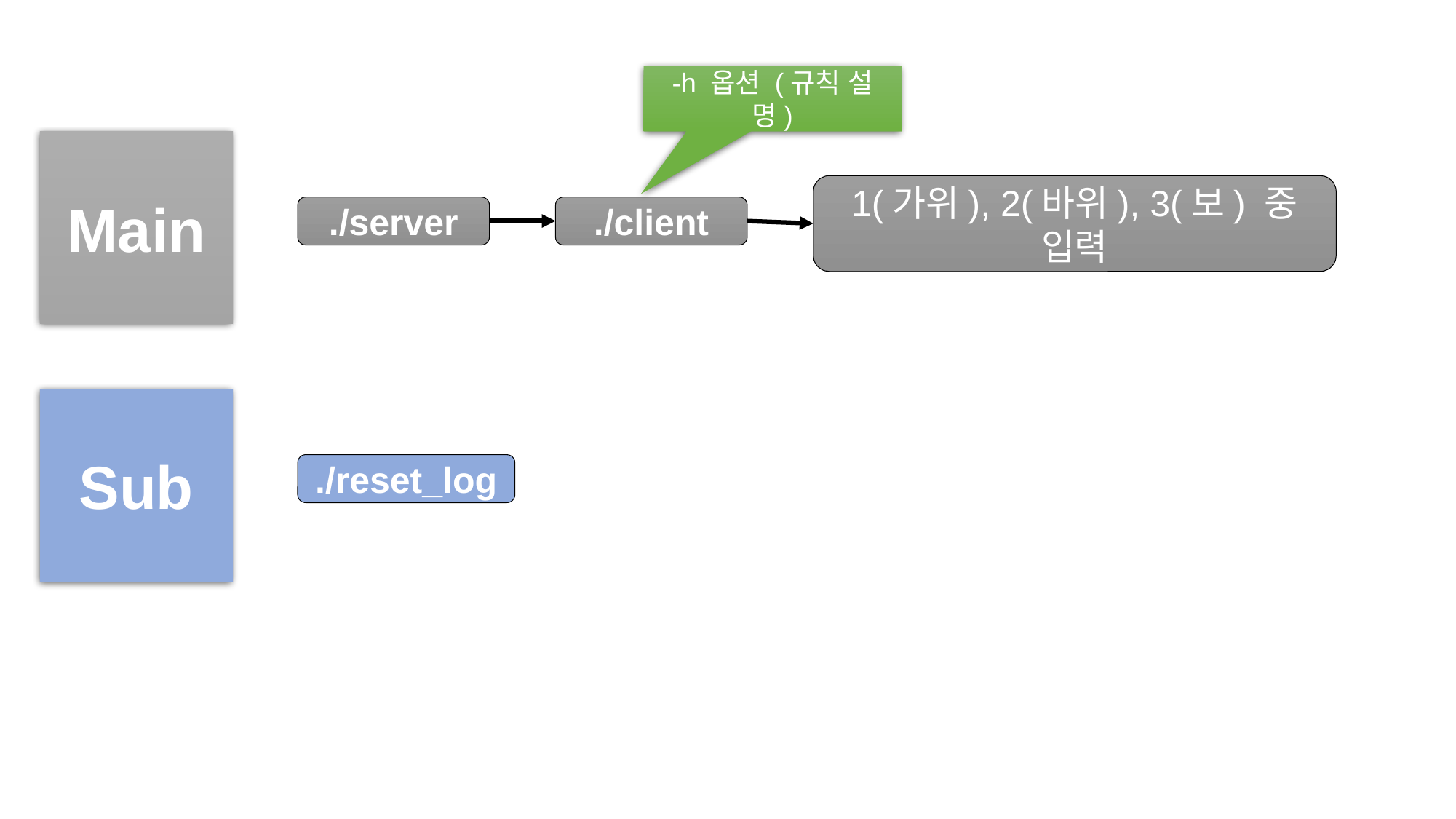

-h 옵션 (규칙 설명)
Main
1(가위), 2(바위), 3(보) 중 입력
./server
./client
Sub
./reset_log